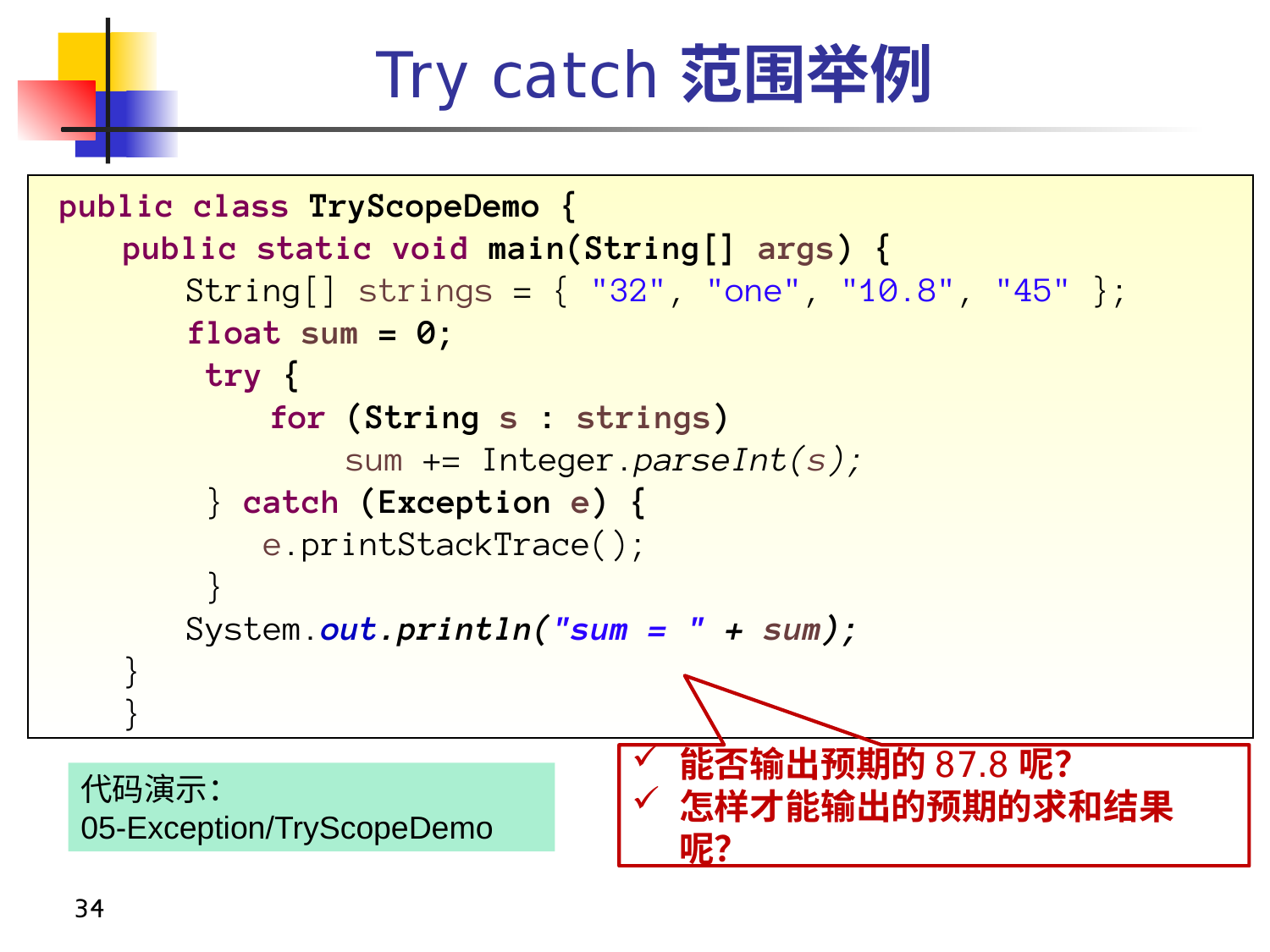

# Try catch范围举例
public class TryScopeDemo {
public static void main(String[] args) {
String[] strings = { "32", "one", "10.8", "45" };
float sum = 0;
 try {
 for (String s : strings)
     sum += Integer.parseInt(s);
 } catch (Exception e) {
    e.printStackTrace();
 }
System.out.println("sum = " + sum);
}
}
能否输出预期的87.8呢？
怎样才能输出的预期的求和结果呢？
代码演示：
05-Exception/TryScopeDemo
34